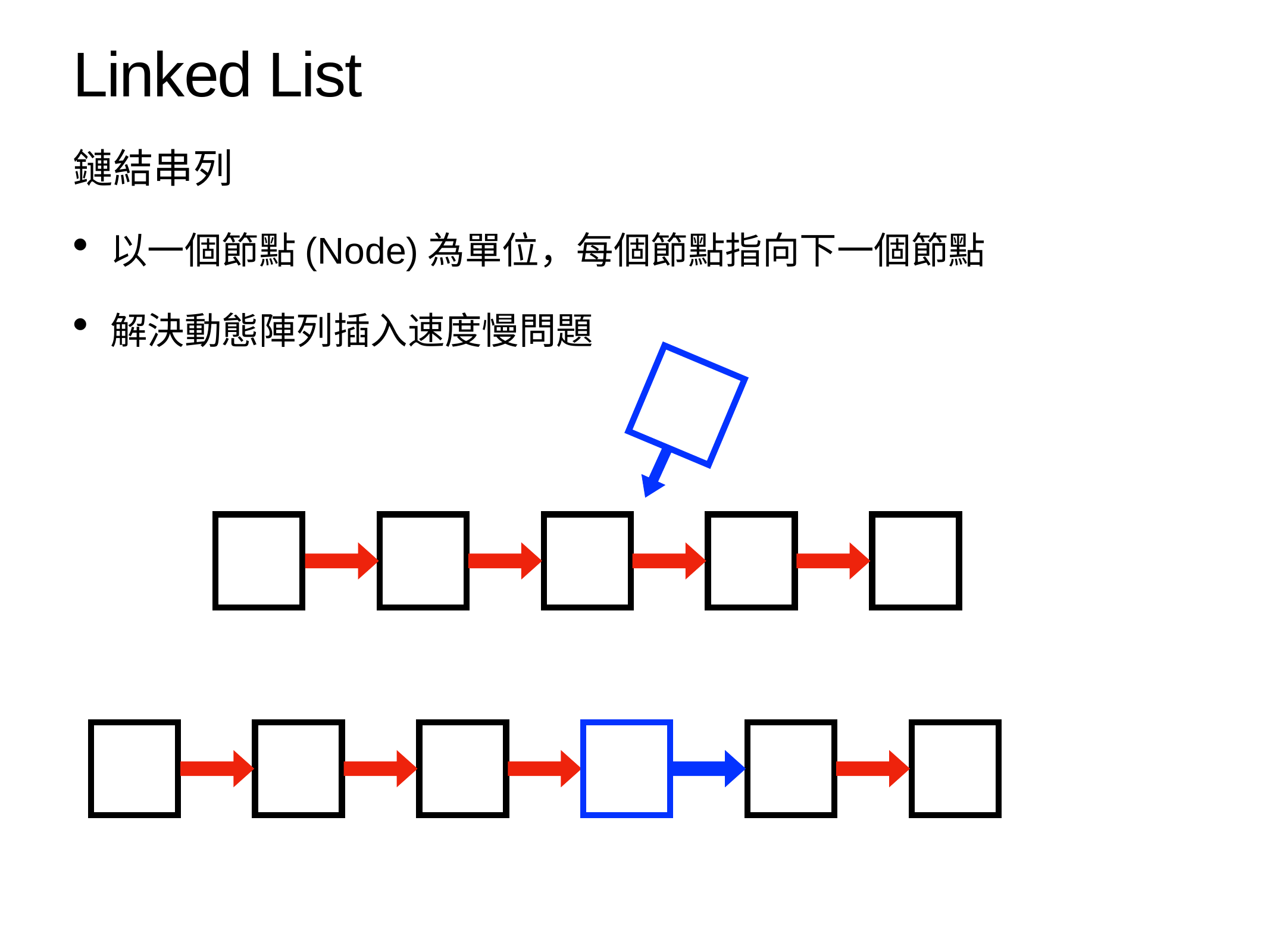

# Linked List
鏈結串列
以一個節點(Node)為單位，每個節點指向下一個節點
解決動態陣列插入速度慢問題